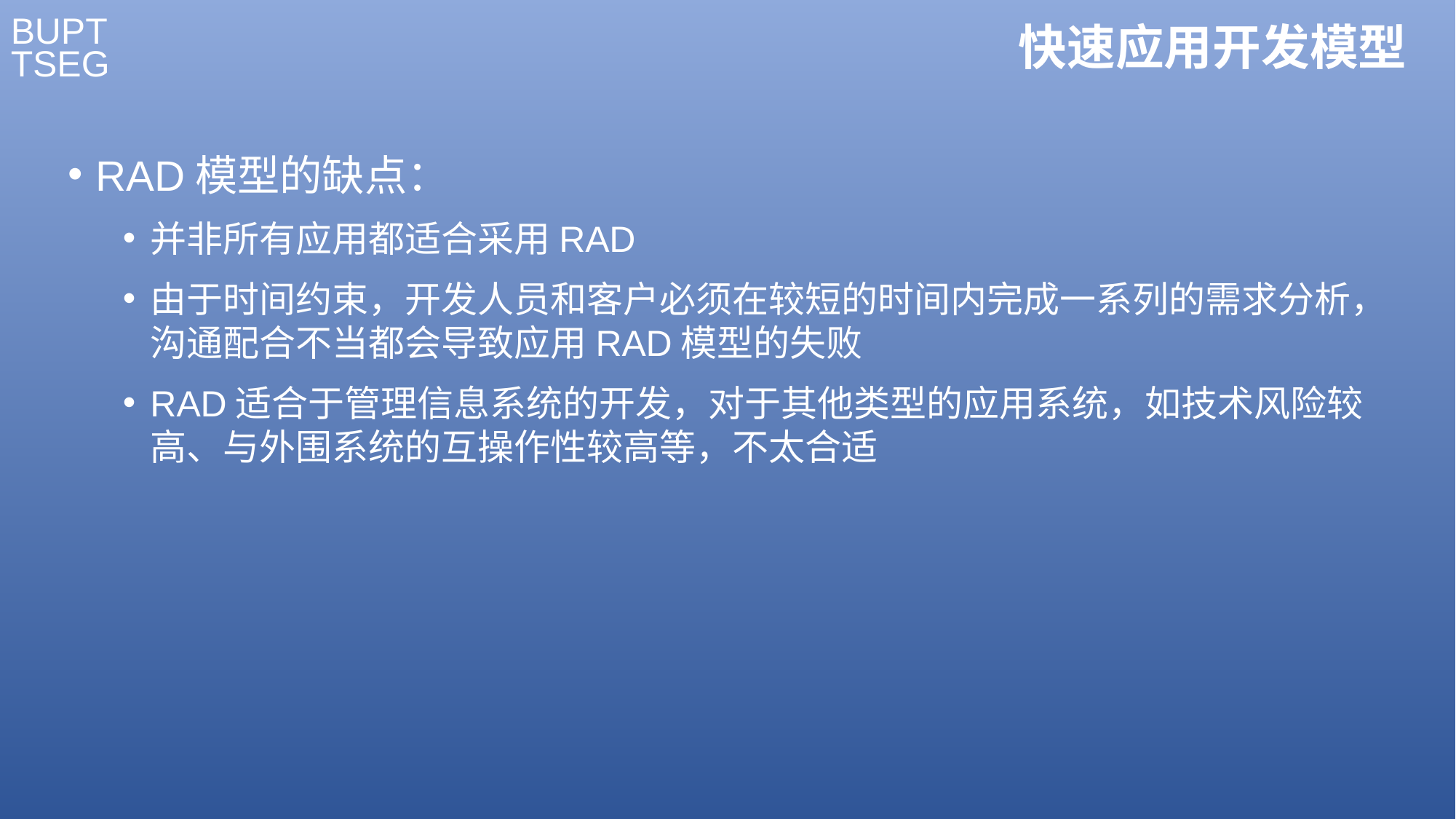

# 快速应用开发模型
RAD模型的缺点：
并非所有应用都适合采用RAD
由于时间约束，开发人员和客户必须在较短的时间内完成一系列的需求分析，沟通配合不当都会导致应用RAD模型的失败
RAD适合于管理信息系统的开发，对于其他类型的应用系统，如技术风险较高、与外围系统的互操作性较高等，不太合适